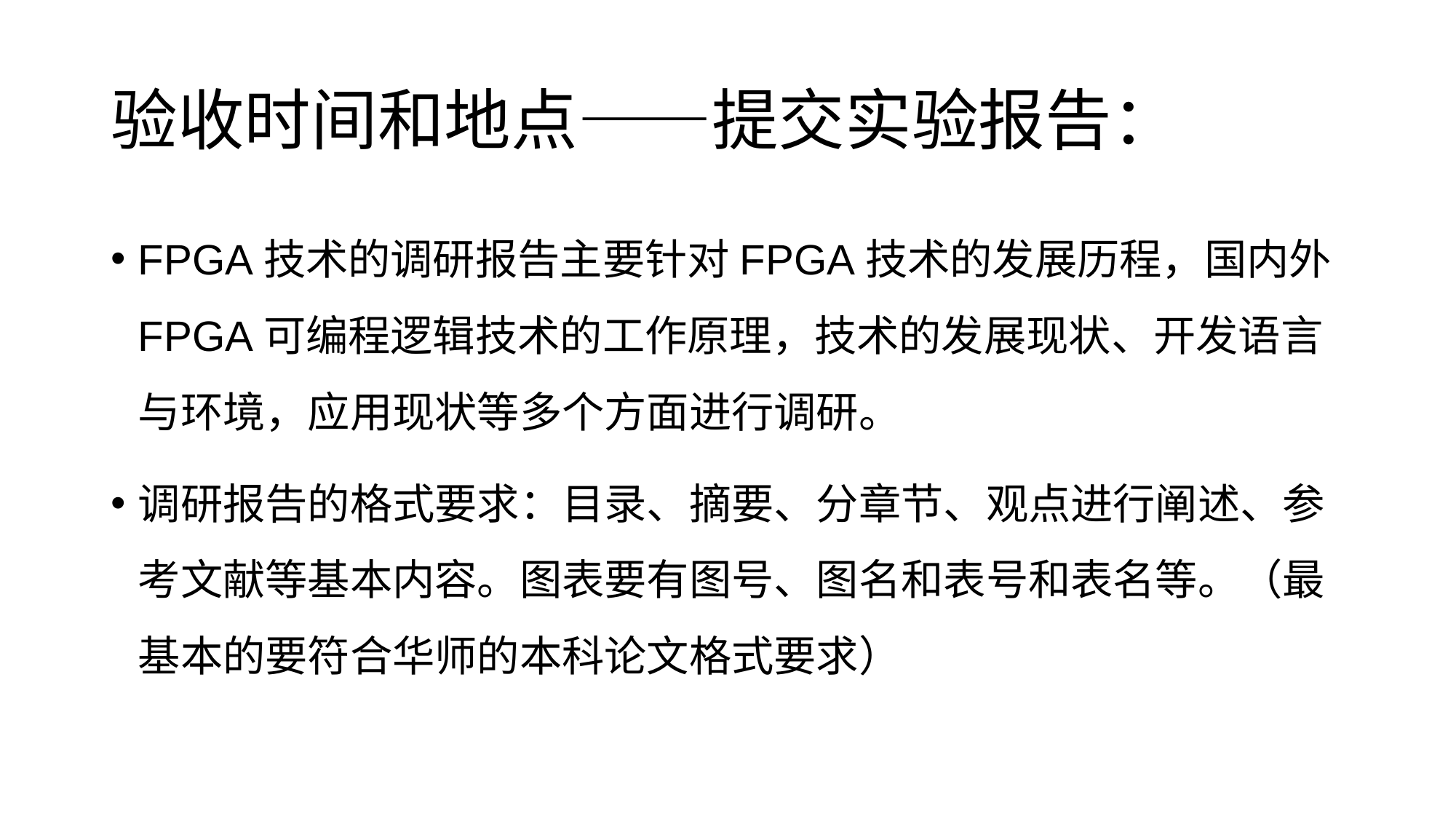

# 验收时间和地点——提交实验报告：
FPGA技术的调研报告主要针对FPGA技术的发展历程，国内外FPGA可编程逻辑技术的工作原理，技术的发展现状、开发语言与环境，应用现状等多个方面进行调研。
调研报告的格式要求：目录、摘要、分章节、观点进行阐述、参考文献等基本内容。图表要有图号、图名和表号和表名等。（最基本的要符合华师的本科论文格式要求）